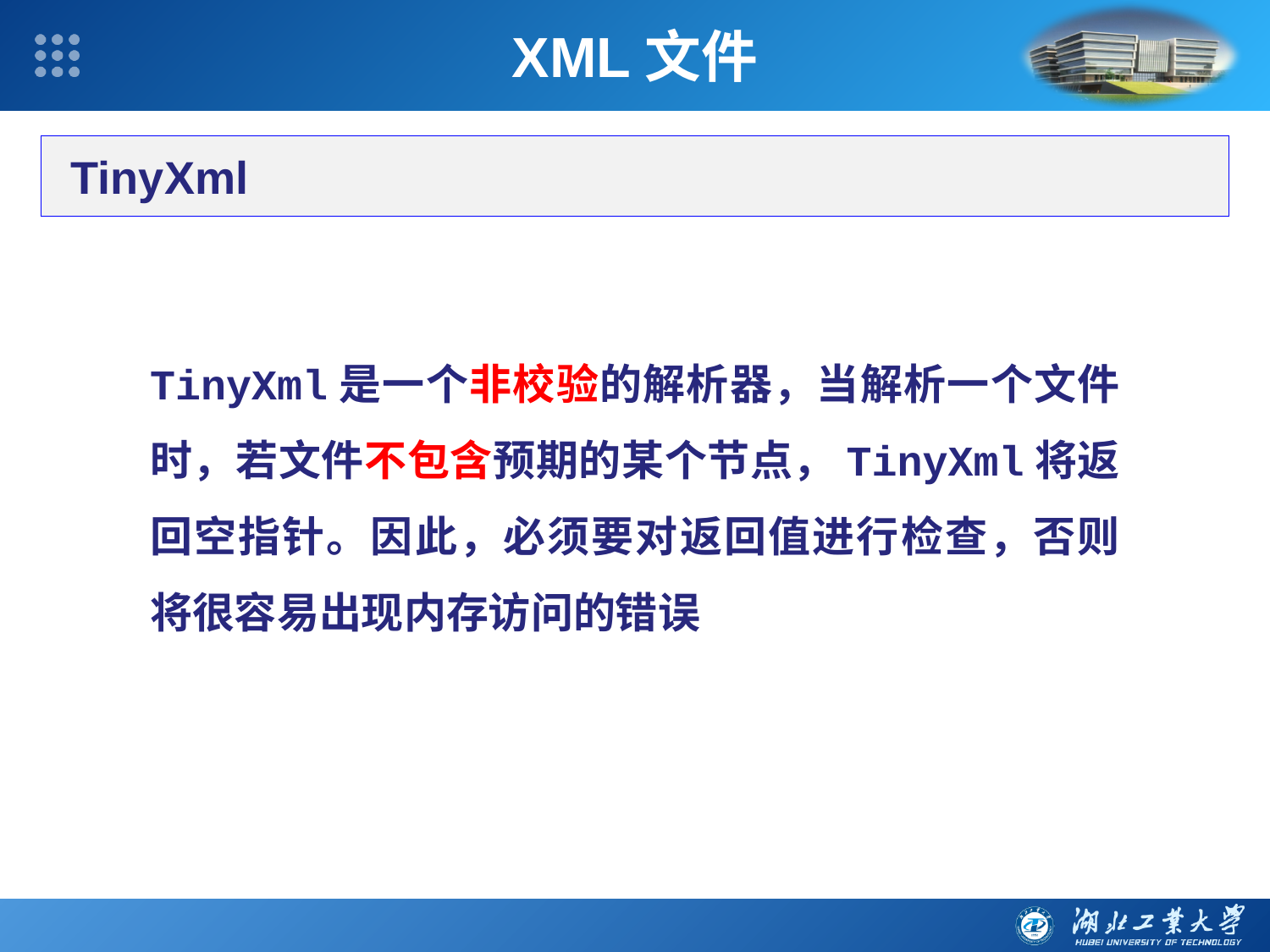

XML文件
TinyXml
TinyXml是一个非校验的解析器，当解析一个文件时，若文件不包含预期的某个节点，TinyXml将返回空指针。因此，必须要对返回值进行检查，否则将很容易出现内存访问的错误